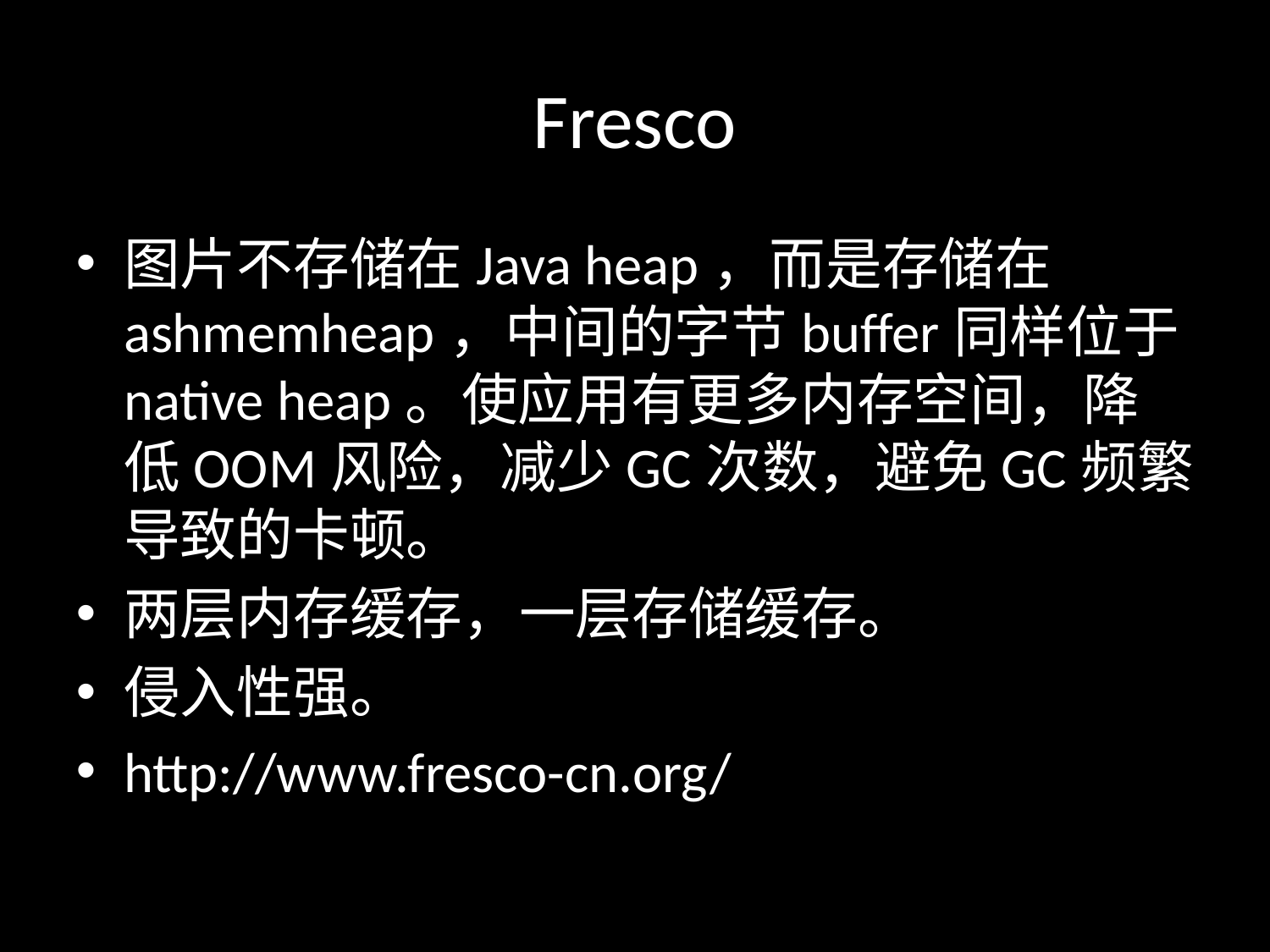

# Fresco
图片不存储在Java heap，而是存储在ashmemheap，中间的字节buffer同样位于native heap。使应用有更多内存空间，降低OOM风险，减少GC次数，避免GC频繁导致的卡顿。
两层内存缓存，一层存储缓存。
侵入性强。
http://www.fresco-cn.org/